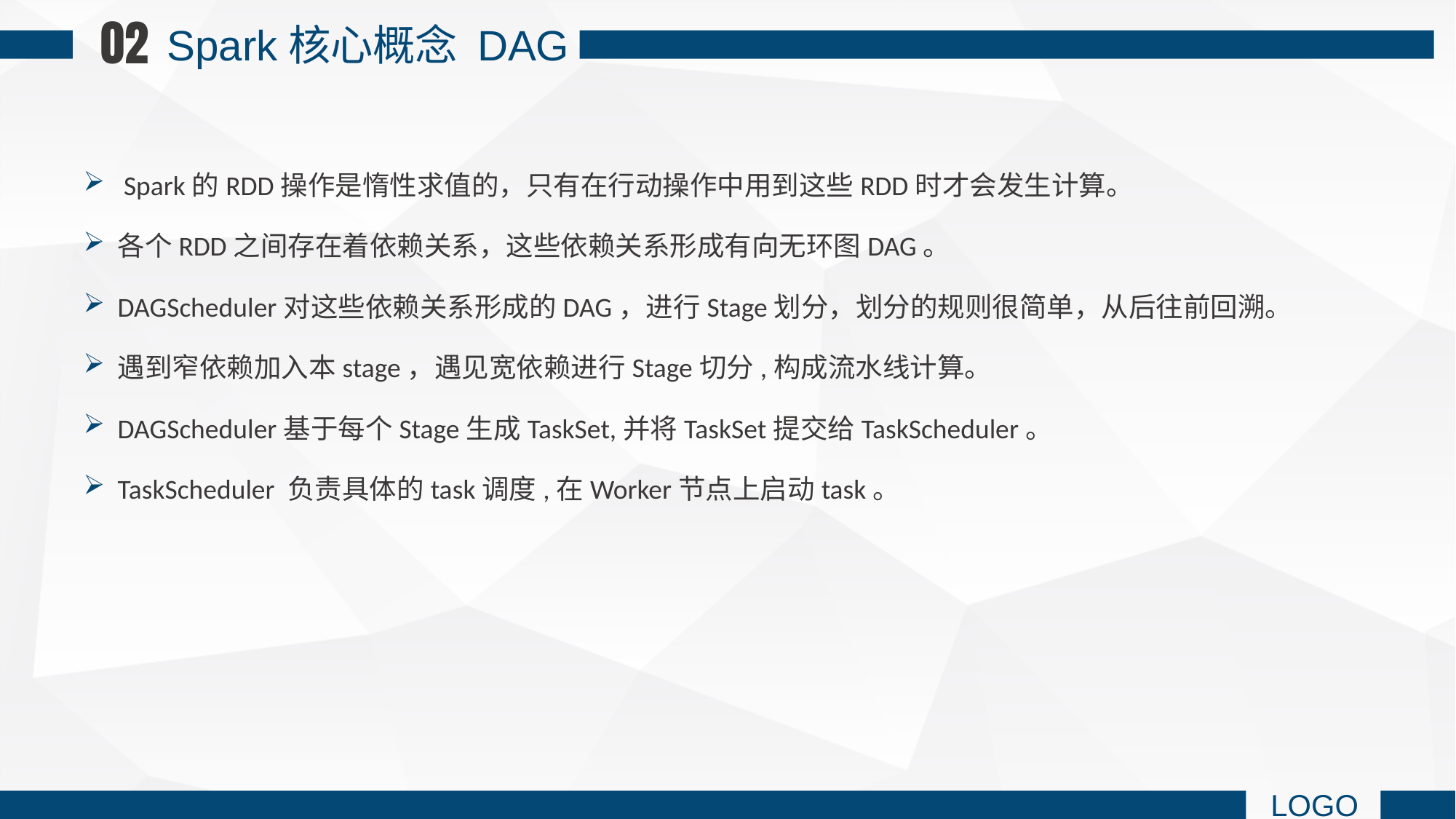

02
Spark核心概念 DAG

 Spark的RDD操作是惰性求值的，只有在行动操作中用到这些RDD时才会发生计算。

各个RDD之间存在着依赖关系，这些依赖关系形成有向无环图DAG。

DAGScheduler对这些依赖关系形成的DAG，进行Stage划分，划分的规则很简单，从后往前回溯。

遇到窄依赖加入本stage，遇见宽依赖进行Stage切分,构成流水线计算。

DAGScheduler基于每个Stage生成TaskSet,并将TaskSet提交给TaskScheduler。

TaskScheduler 负责具体的task调度,在Worker节点上启动task。

LOGO